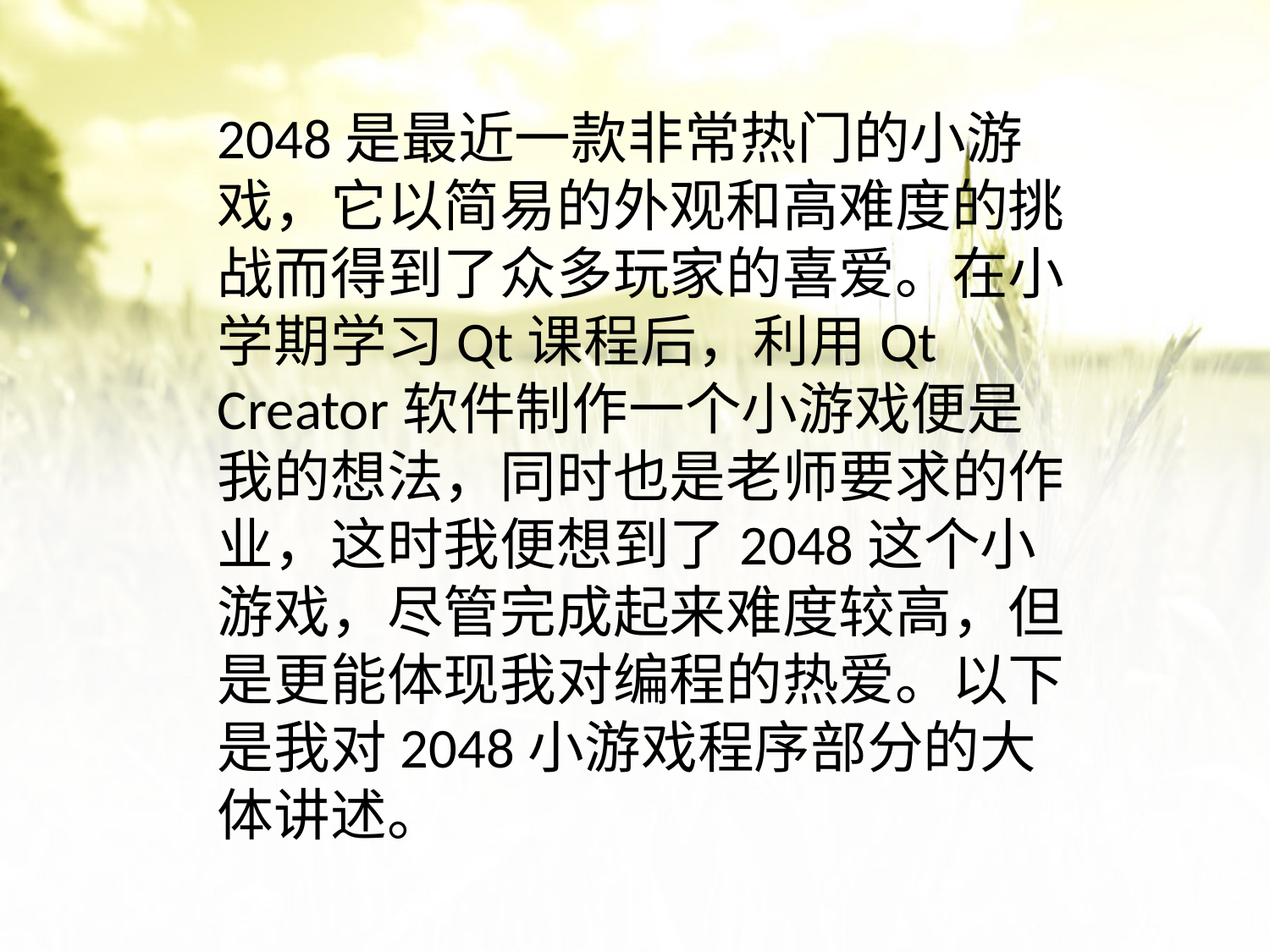

2048是最近一款非常热门的小游戏，它以简易的外观和高难度的挑战而得到了众多玩家的喜爱。在小学期学习Qt课程后，利用Qt Creator软件制作一个小游戏便是我的想法，同时也是老师要求的作业，这时我便想到了2048这个小游戏，尽管完成起来难度较高，但是更能体现我对编程的热爱。以下是我对2048小游戏程序部分的大体讲述。